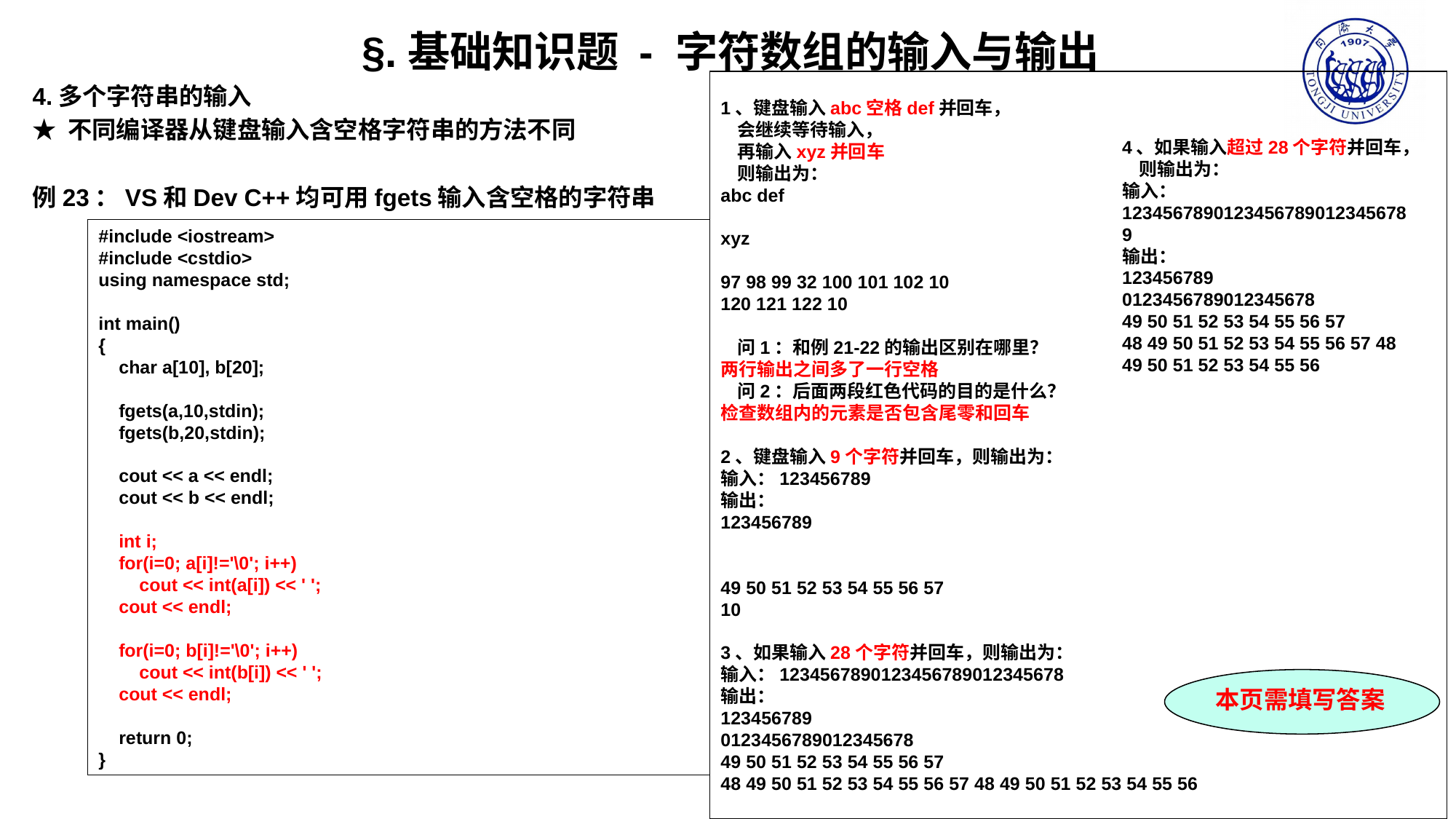

§.基础知识题 - 字符数组的输入与输出
4.多个字符串的输入
★ 不同编译器从键盘输入含空格字符串的方法不同

例23：VS和Dev C++均可用fgets输入含空格的字符串
1、键盘输入abc空格def并回车，
   会继续等待输入，
   再输入xyz并回车
   则输出为：
abc def

xyz

97 98 99 32 100 101 102 10
120 121 122 10

   问1：和例21-22的输出区别在哪里？
两行输出之间多了一行空格
   问2：后面两段红色代码的目的是什么？
检查数组内的元素是否包含尾零和回车

2、键盘输入9个字符并回车，则输出为：
输入：123456789
输出：
123456789

49 50 51 52 53 54 55 56 57
10

3、如果输入28个字符并回车，则输出为：
输入：1234567890123456789012345678
输出：
123456789
0123456789012345678
49 50 51 52 53 54 55 56 57
48 49 50 51 52 53 54 55 56 57 48 49 50 51 52 53 54 55 56
4、如果输入超过28个字符并回车，
   则输出为：
输入：12345678901234567890123456789
输出：
123456789
0123456789012345678
49 50 51 52 53 54 55 56 57
48 49 50 51 52 53 54 55 56 57 48 49 50 51 52 53 54 55 56

#include <iostream>
#include <cstdio>
using namespace std;

int main()
{
    char a[10], b[20];

    fgets(a,10,stdin);
    fgets(b,20,stdin);

    cout << a << endl;
    cout << b << endl;

    int i;
    for(i=0; a[i]!='\0'; i++)
        cout << int(a[i]) << ' ';
    cout << endl;

    for(i=0; b[i]!='\0'; i++)
        cout << int(b[i]) << ' ';
    cout << endl;

    return 0;
}
本页需填写答案